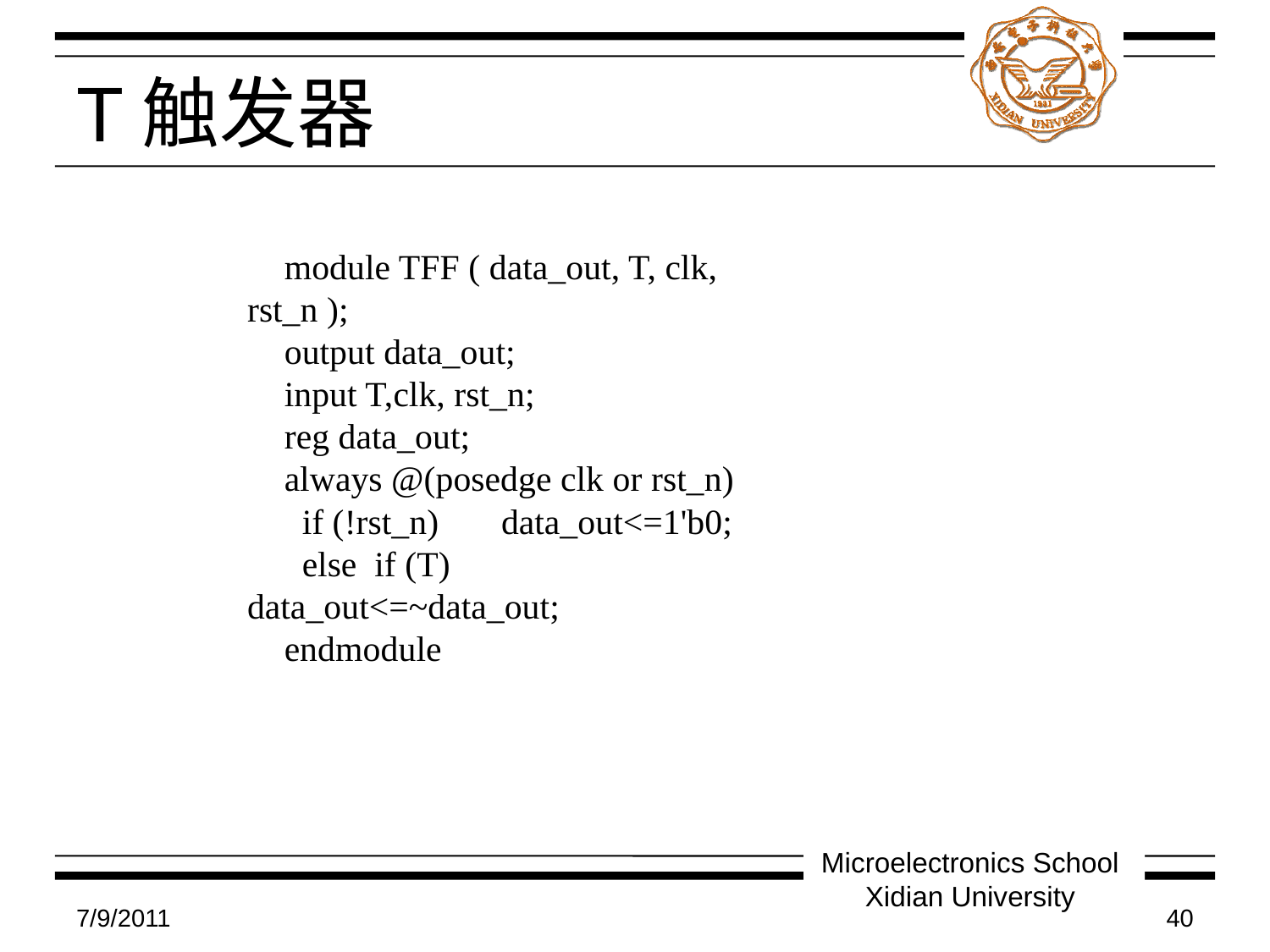

# T触发器
module TFF ( data_out, T, clk, rst_n );
output data_out;
input T,clk, rst_n;
reg data_out;
always @(posedge clk or rst_n)
  if (!rst_n)   	data_out<=1'b0;
  else  if (T)   	data_out<=~data_out;
endmodule
Microelectronics School  Xidian University
7/9/2011
40